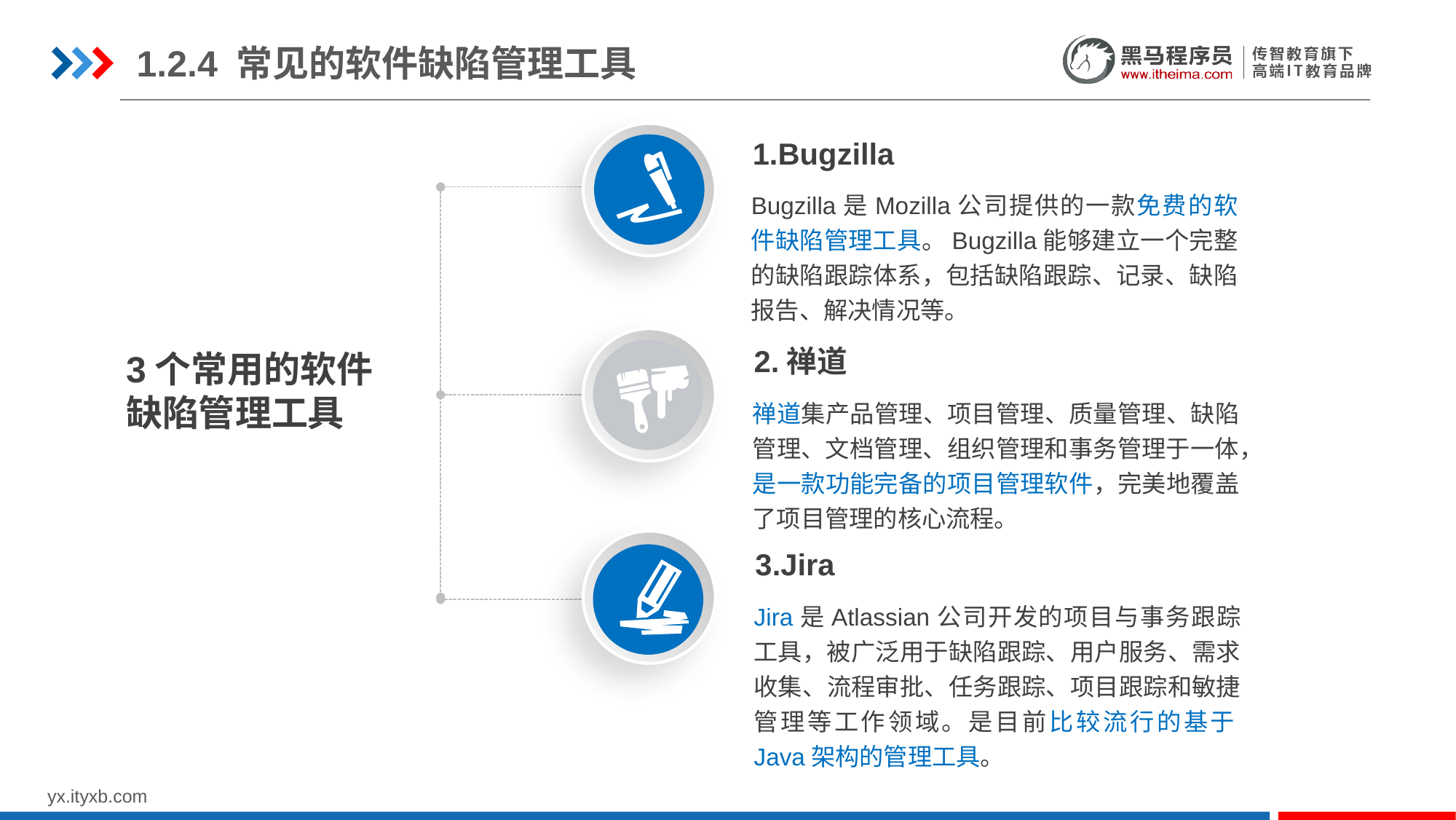

1.2.4 常见的软件缺陷管理工具

1.Bugzilla

Bugzilla是Mozilla公司提供的一款免费的软件缺陷管理工具。Bugzilla能够建立一个完整的缺陷跟踪体系，包括缺陷跟踪、记录、缺陷报告、解决情况等。

2.禅道
3个常用的软件缺陷管理工具

禅道集产品管理、项目管理、质量管理、缺陷管理、文档管理、组织管理和事务管理于一体，是一款功能完备的项目管理软件，完美地覆盖了项目管理的核心流程。

3.Jira

Jira是Atlassian公司开发的项目与事务跟踪工具，被广泛用于缺陷跟踪、用户服务、需求收集、流程审批、任务跟踪、项目跟踪和敏捷管理等工作领域。是目前比较流行的基于Java架构的管理工具。